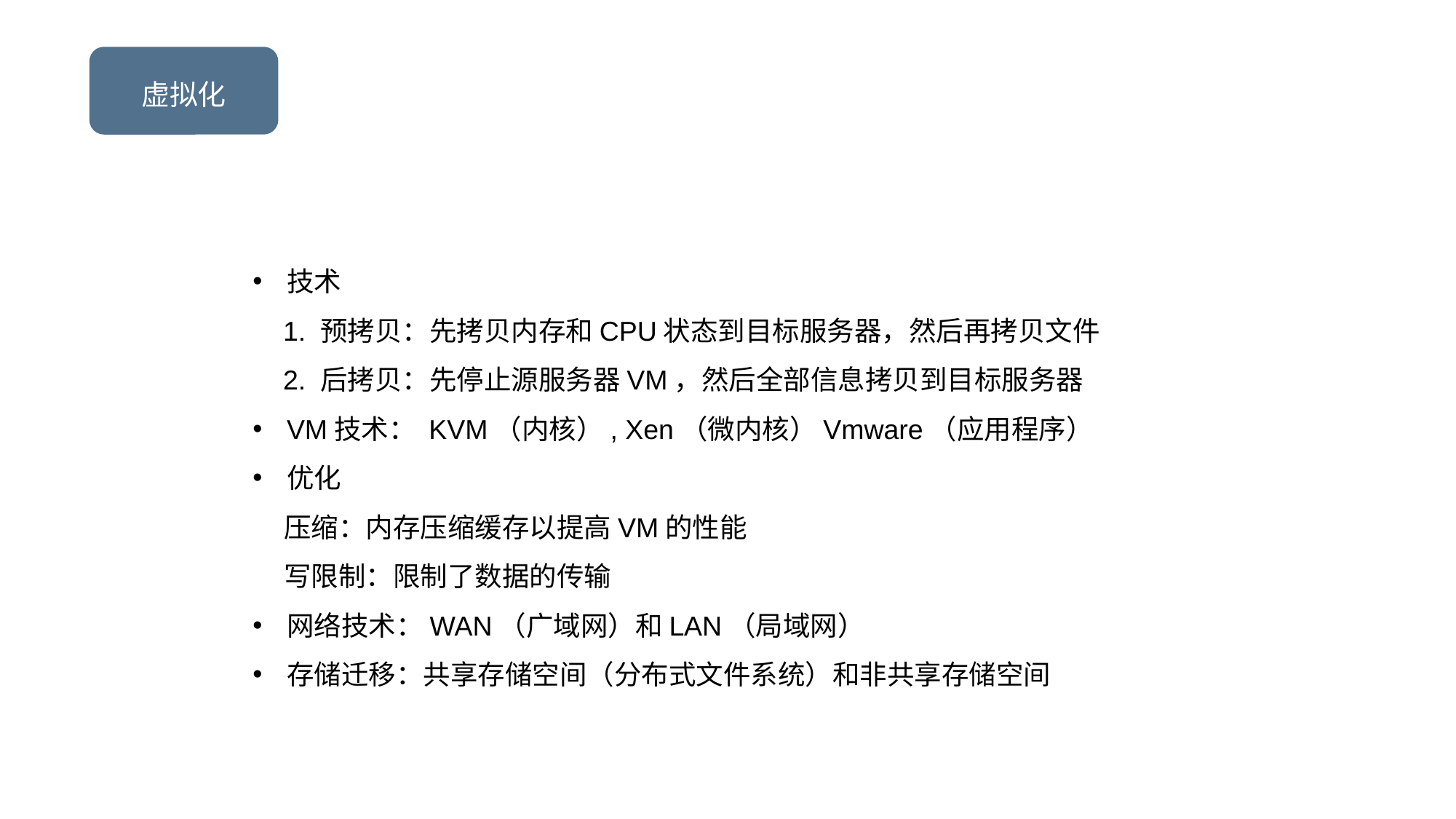

虚拟化
技术
    1. 预拷贝：先拷贝内存和CPU状态到目标服务器，然后再拷贝文件
    2. 后拷贝：先停止源服务器VM，然后全部信息拷贝到目标服务器
VM技术： KVM（内核）, Xen（微内核）Vmware（应用程序）
优化
    压缩：内存压缩缓存以提高VM的性能
    写限制：限制了数据的传输
网络技术：WAN（广域网）和LAN（局域网）
存储迁移：共享存储空间（分布式文件系统）和非共享存储空间